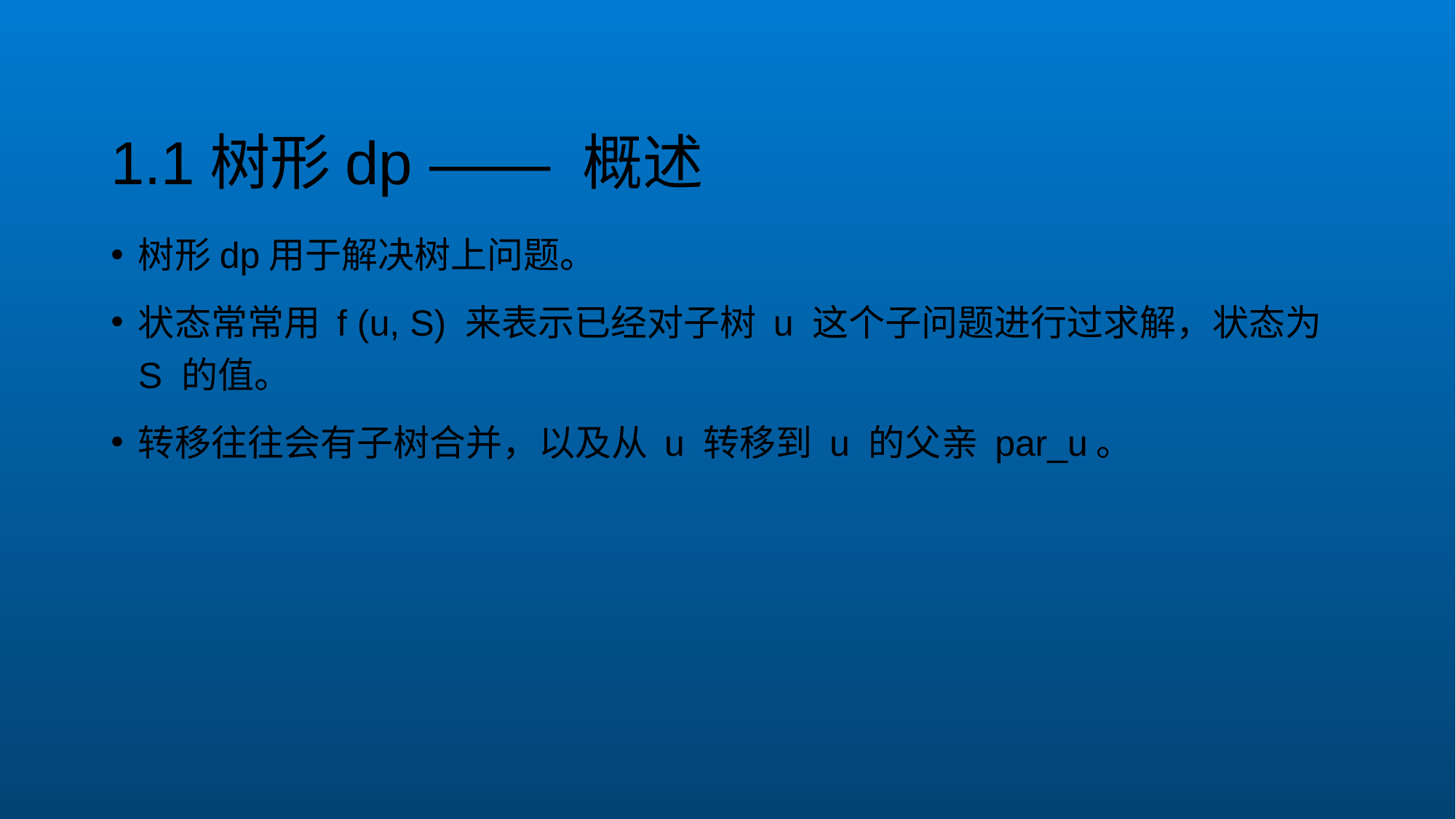

# 1.1树形dp —— 概述
树形dp用于解决树上问题。
状态常常用 f (u, S) 来表示已经对子树 u 这个子问题进行过求解，状态为 S 的值。
转移往往会有子树合并，以及从 u 转移到 u 的父亲 par_u。